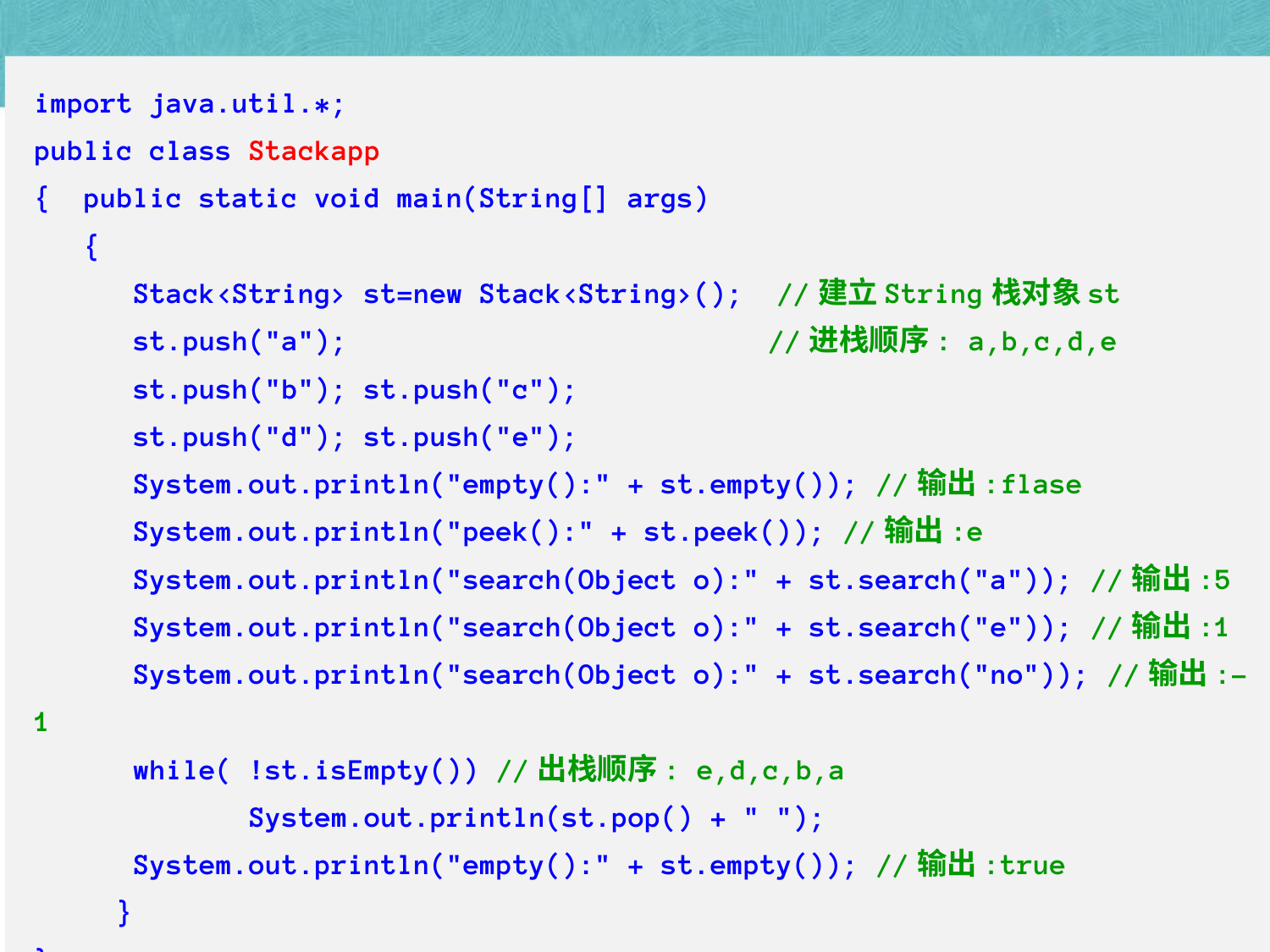

import java.util.*;
public class Stackapp
{  public static void main(String[] args)
   {
      Stack<String> st=new Stack<String>();  //建立String栈对象st
      st.push("a");			      //进栈顺序: a,b,c,d,e
      st.push("b"); st.push("c");
      st.push("d"); st.push("e");
      System.out.println("empty():" + st.empty()); //输出:flase
      System.out.println("peek():" + st.peek()); //输出:e
      System.out.println("search(Object o):" + st.search("a")); //输出:5
      System.out.println("search(Object o):" + st.search("e")); //输出:1
      System.out.println("search(Object o):" + st.search("no")); //输出:-1
      while( !st.isEmpty()) //出栈顺序: e,d,c,b,a
             System.out.println(st.pop() + " ");
      System.out.println("empty():" + st.empty()); //输出:true
     }
}